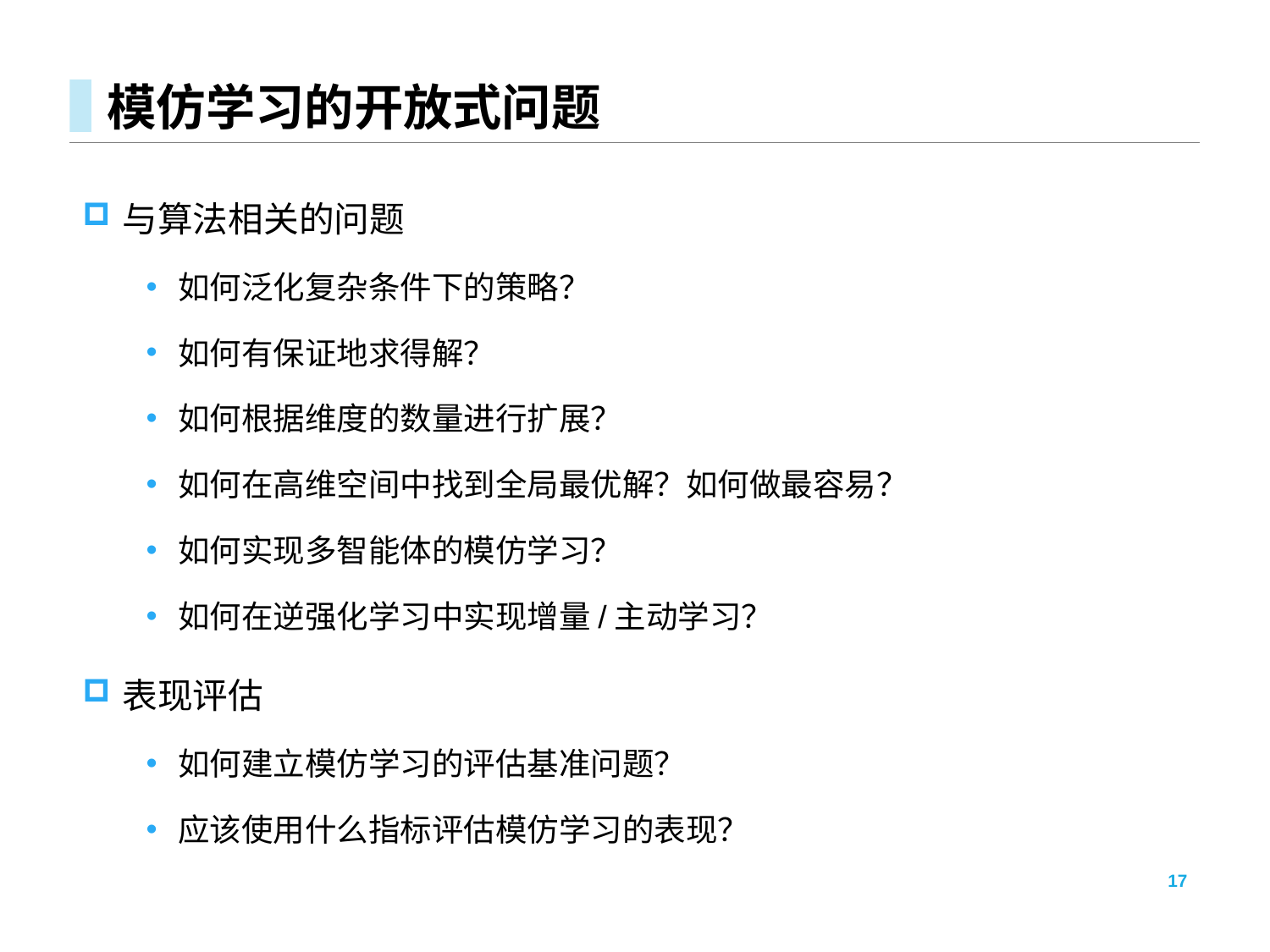

# 模仿学习的开放式问题
与算法相关的问题
如何泛化复杂条件下的策略？
如何有保证地求得解？
如何根据维度的数量进行扩展？
如何在高维空间中找到全局最优解？如何做最容易？
如何实现多智能体的模仿学习？
如何在逆强化学习中实现增量/主动学习？
表现评估
如何建立模仿学习的评估基准问题？
应该使用什么指标评估模仿学习的表现？
17